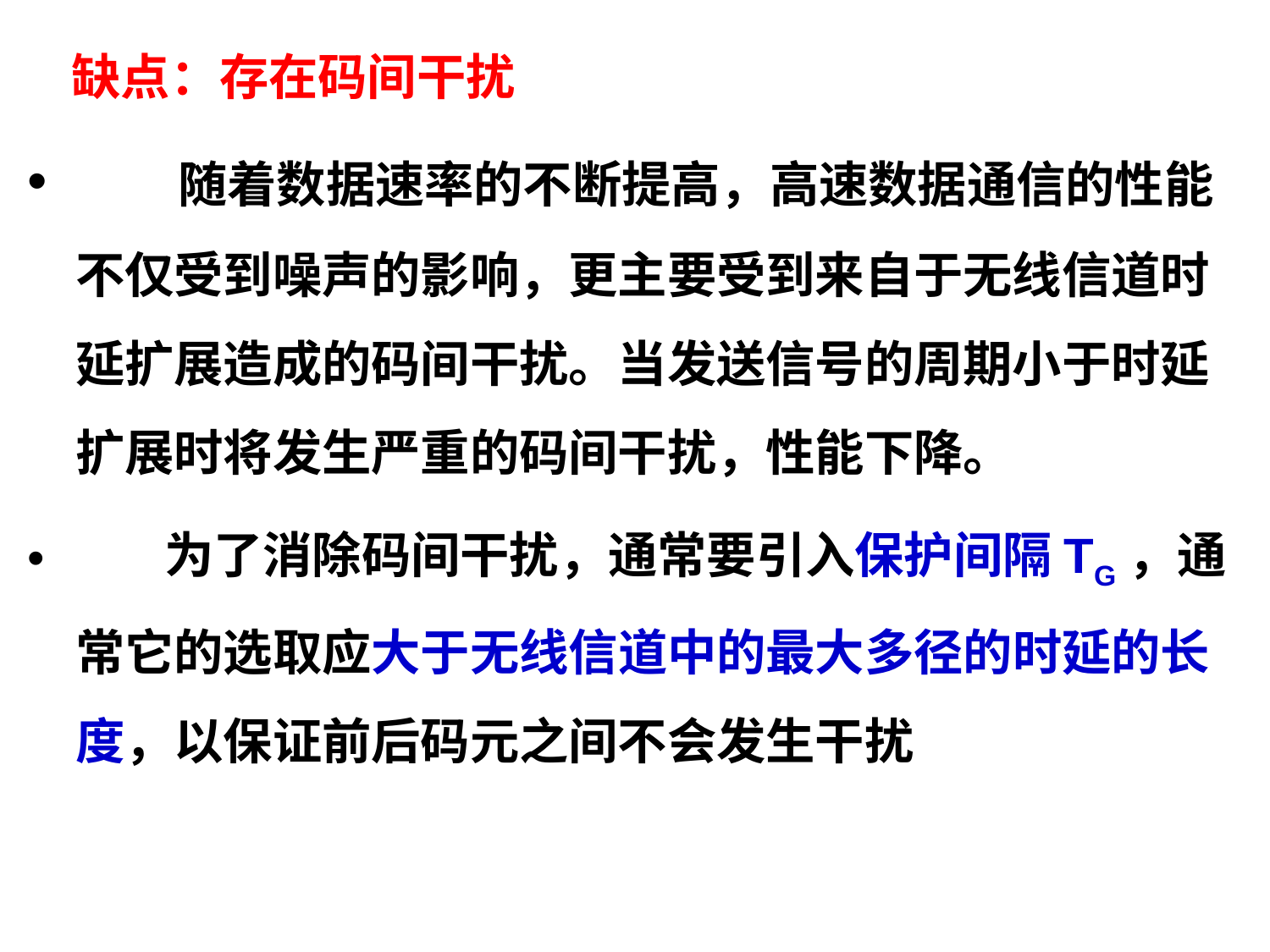

缺点：存在码间干扰
       随着数据速率的不断提高，高速数据通信的性能不仅受到噪声的影响，更主要受到来自于无线信道时延扩展造成的码间干扰。当发送信号的周期小于时延扩展时将发生严重的码间干扰，性能下降。
       为了消除码间干扰，通常要引入保护间隔TG，通常它的选取应大于无线信道中的最大多径的时延的长度，以保证前后码元之间不会发生干扰